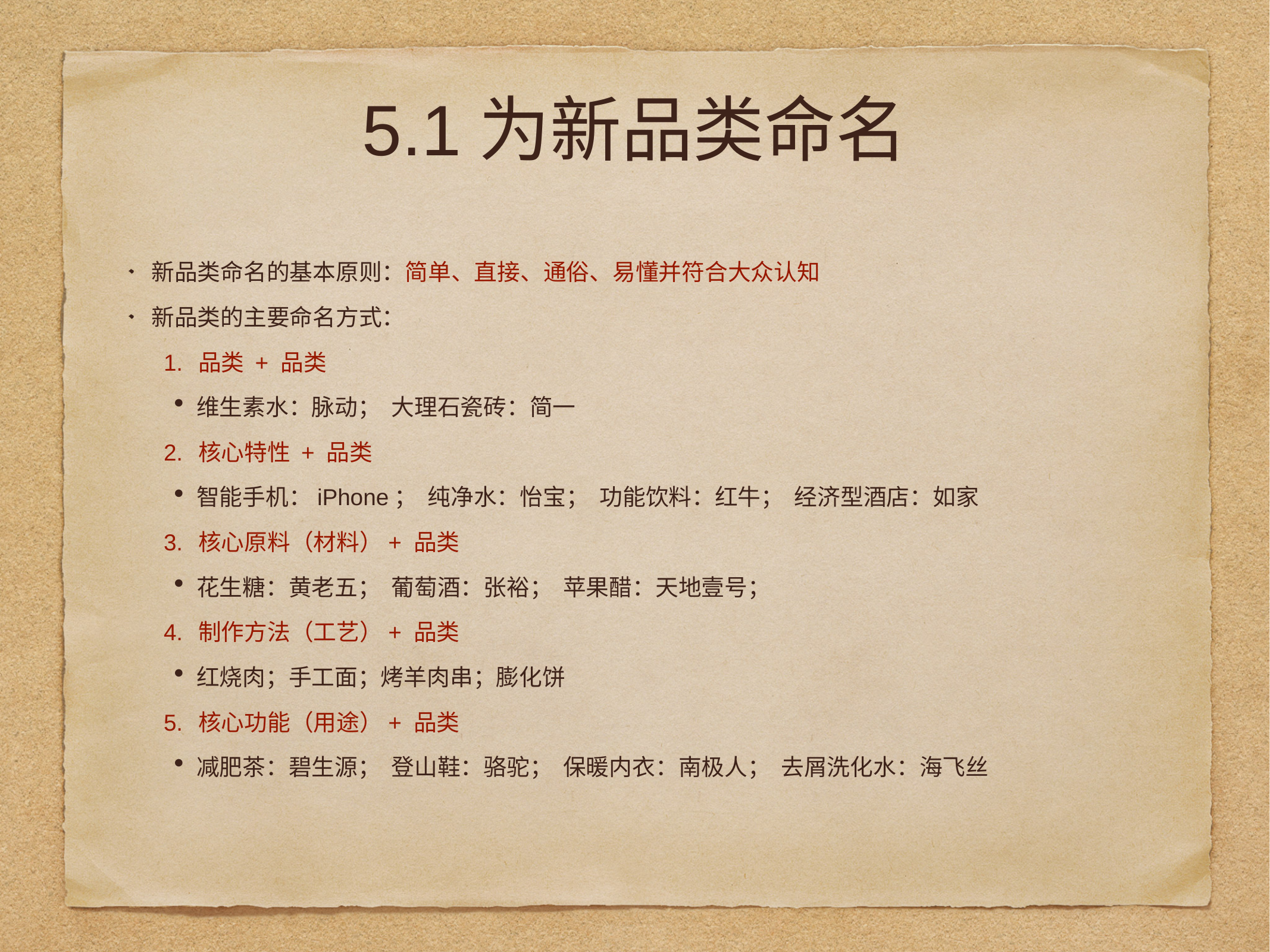

# 5.1为新品类命名
新品类命名的基本原则：简单、直接、通俗、易懂并符合大众认知
新品类的主要命名方式：
品类 + 品类
维生素水：脉动；  大理石瓷砖：简一
核心特性 + 品类
智能手机：iPhone；  纯净水：怡宝；  功能饮料：红牛；  经济型酒店：如家
核心原料（材料）+ 品类
花生糖：黄老五；  葡萄酒：张裕；  苹果醋：天地壹号；
制作方法（工艺）+ 品类
红烧肉；手工面；烤羊肉串；膨化饼
核心功能（用途）+ 品类
减肥茶：碧生源；  登山鞋：骆驼；  保暖内衣：南极人；  去屑洗化水：海飞丝